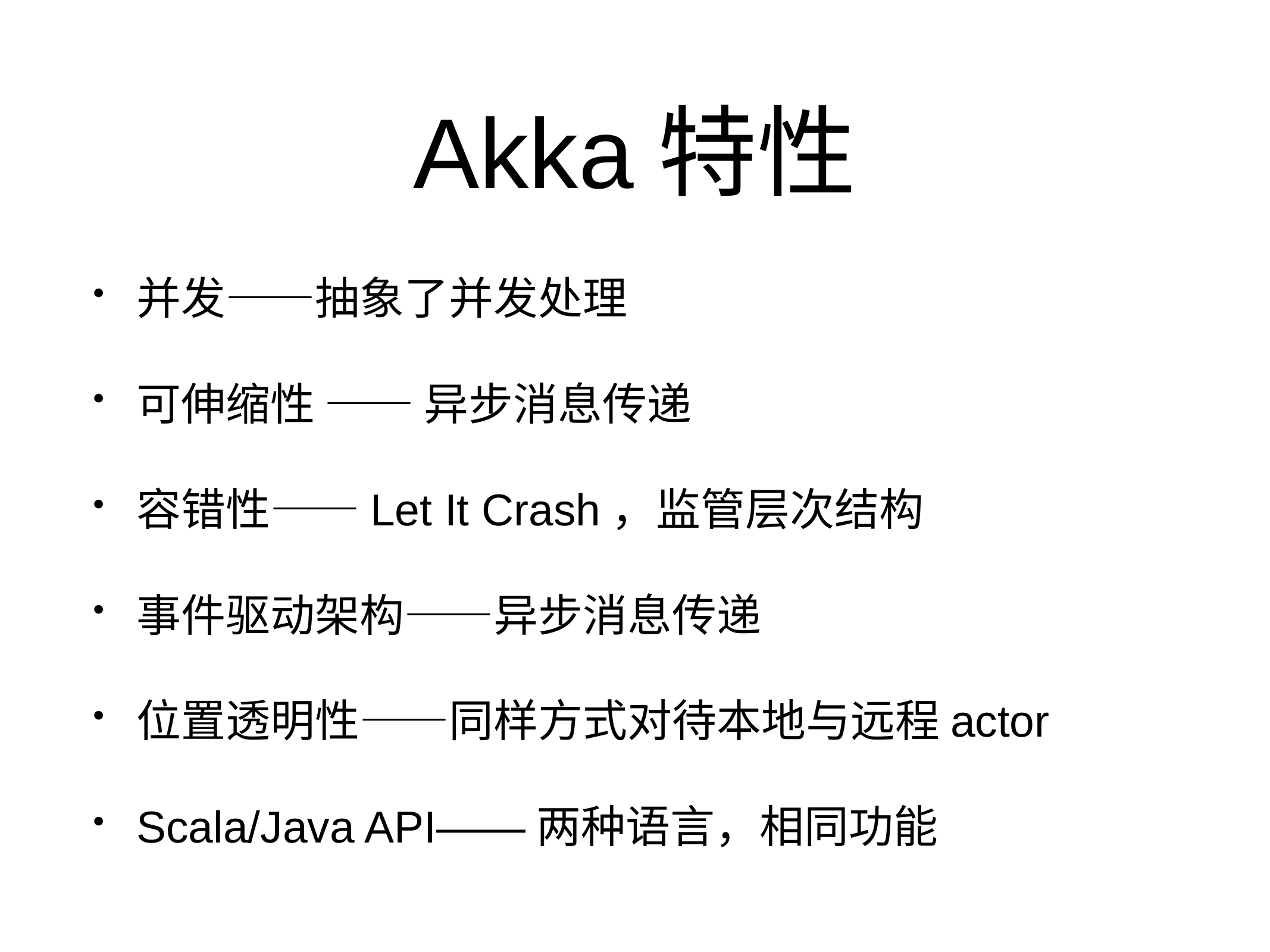

# Akka特性
并发——抽象了并发处理
可伸缩性 —— 异步消息传递
容错性——Let It Crash，监管层次结构
事件驱动架构——异步消息传递
位置透明性——同样方式对待本地与远程actor
Scala/Java API——两种语言，相同功能